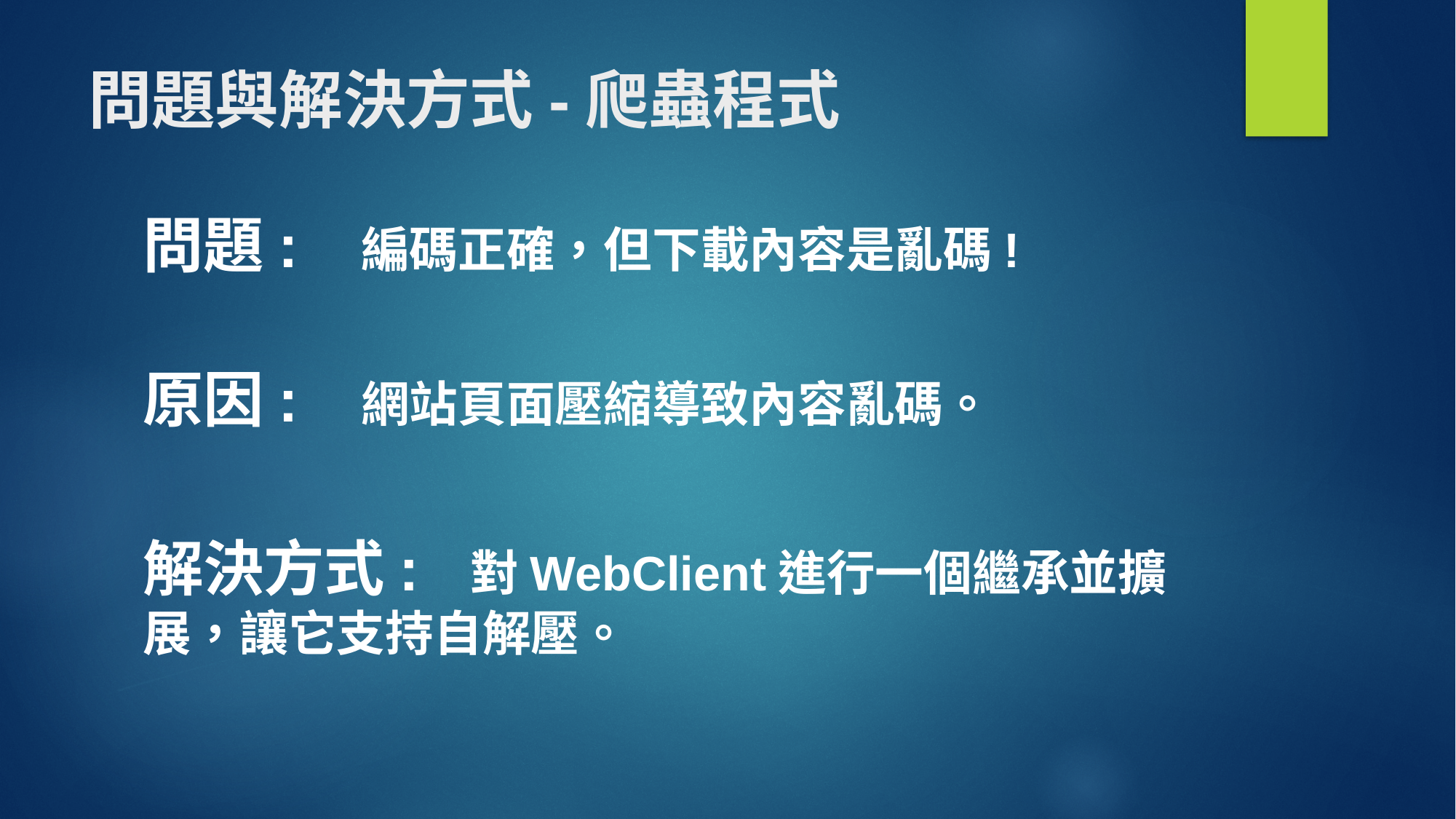

# 問題與解決方式-爬蟲程式
問題:	編碼正確，但下載內容是亂碼!

原因:	網站頁面壓縮導致內容亂碼。

解決方式:	對WebClient進行一個繼承並擴展，讓它支持自解壓。